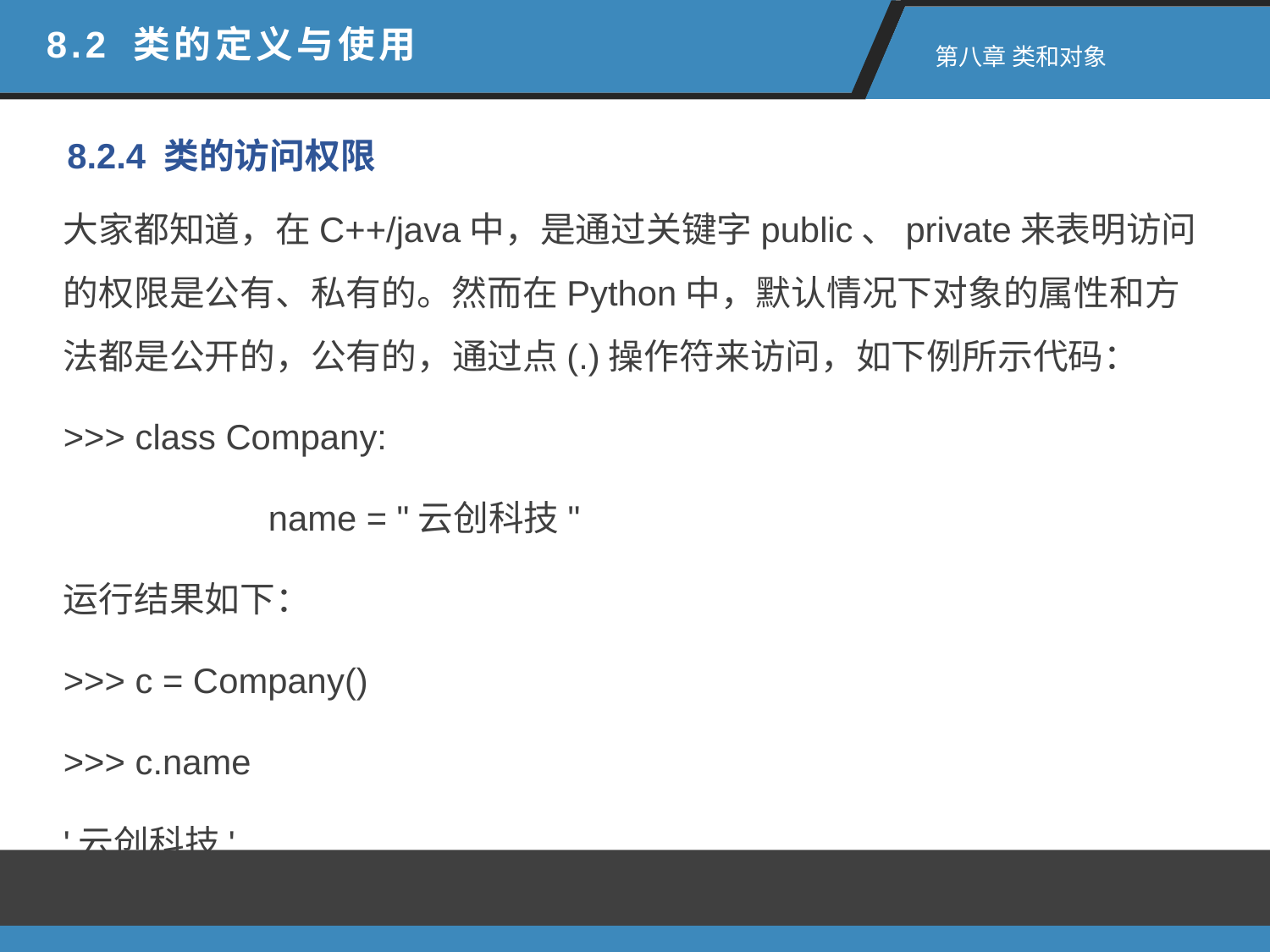

8.2 类的定义与使用
  第八章 类和对象
8.2.4 类的访问权限
大家都知道，在C++/java中，是通过关键字public、private来表明访问的权限是公有、私有的。然而在Python中，默认情况下对象的属性和方法都是公开的，公有的，通过点(.)操作符来访问，如下例所示代码：
>>> class Company:
	        name = "云创科技"
运行结果如下：
>>> c = Company()
>>> c.name
'云创科技'